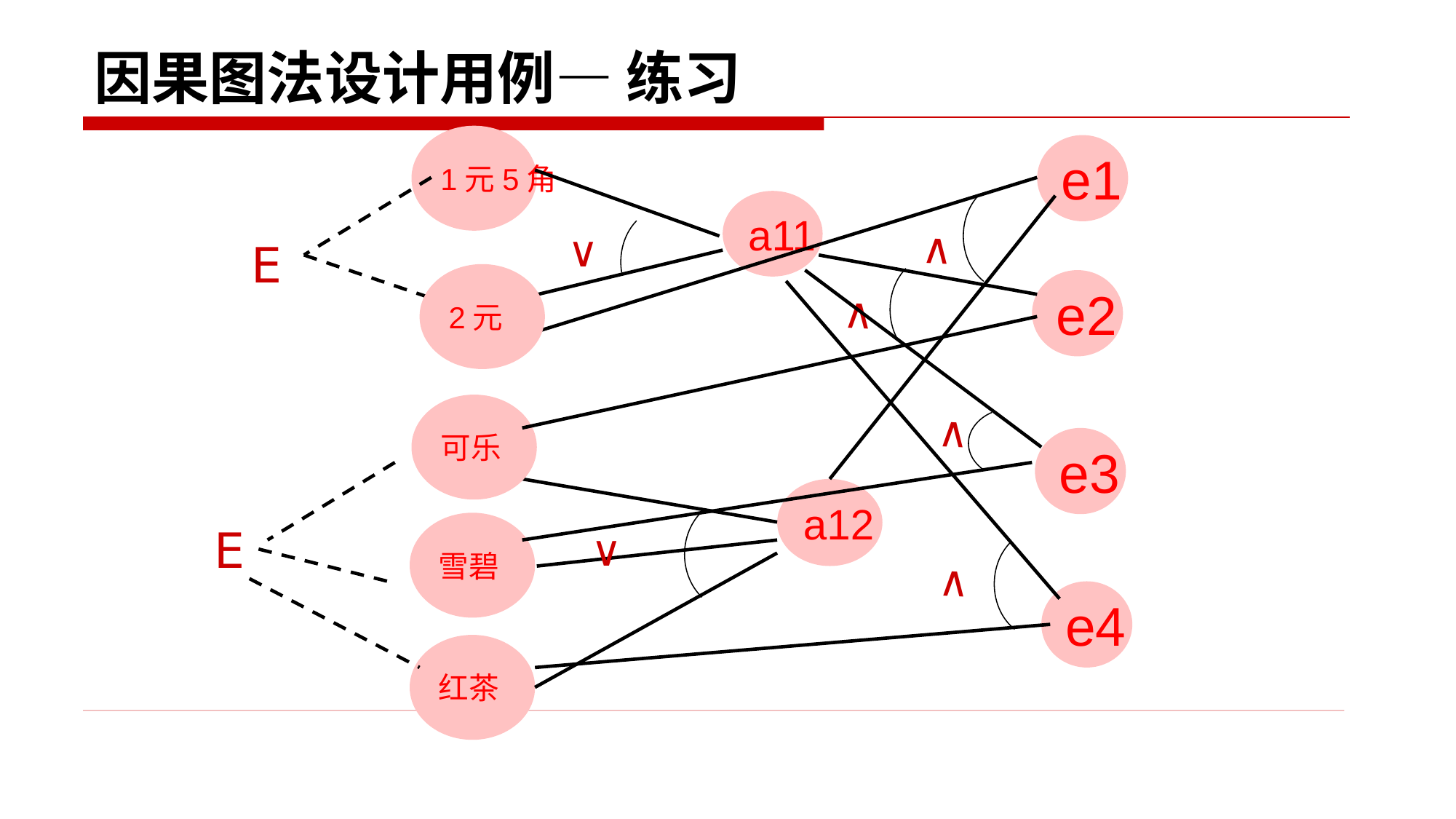

因果图法设计用例— 练习
1元5角
e1

a11

∨
∨
E

2元

e2

∨

可乐
∨

e3

a12

雪碧
E
∨

∨

e4

红茶